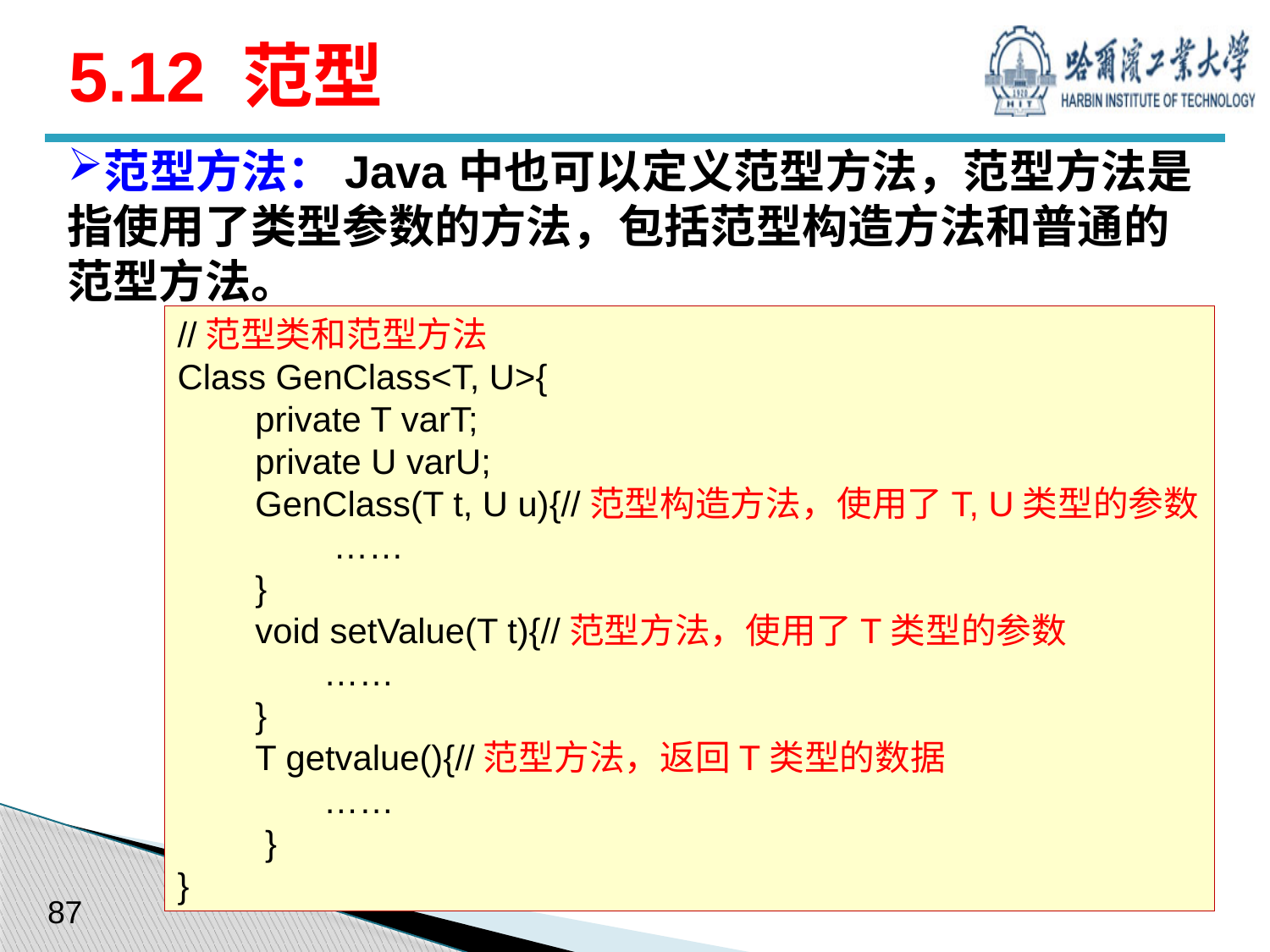

# 5.12 范型
范型方法：Java中也可以定义范型方法，范型方法是指使用了类型参数的方法，包括范型构造方法和普通的范型方法。
//范型类和范型方法
Class GenClass<T, U>{
        private T varT;
        private U varU;
        GenClass(T t, U u){//范型构造方法，使用了T, U类型的参数
                ……
        }
        void setValue(T t){//范型方法，使用了T类型的参数
               ……
        }
        T getvalue(){//范型方法，返回T类型的数据
               ……
         }
}